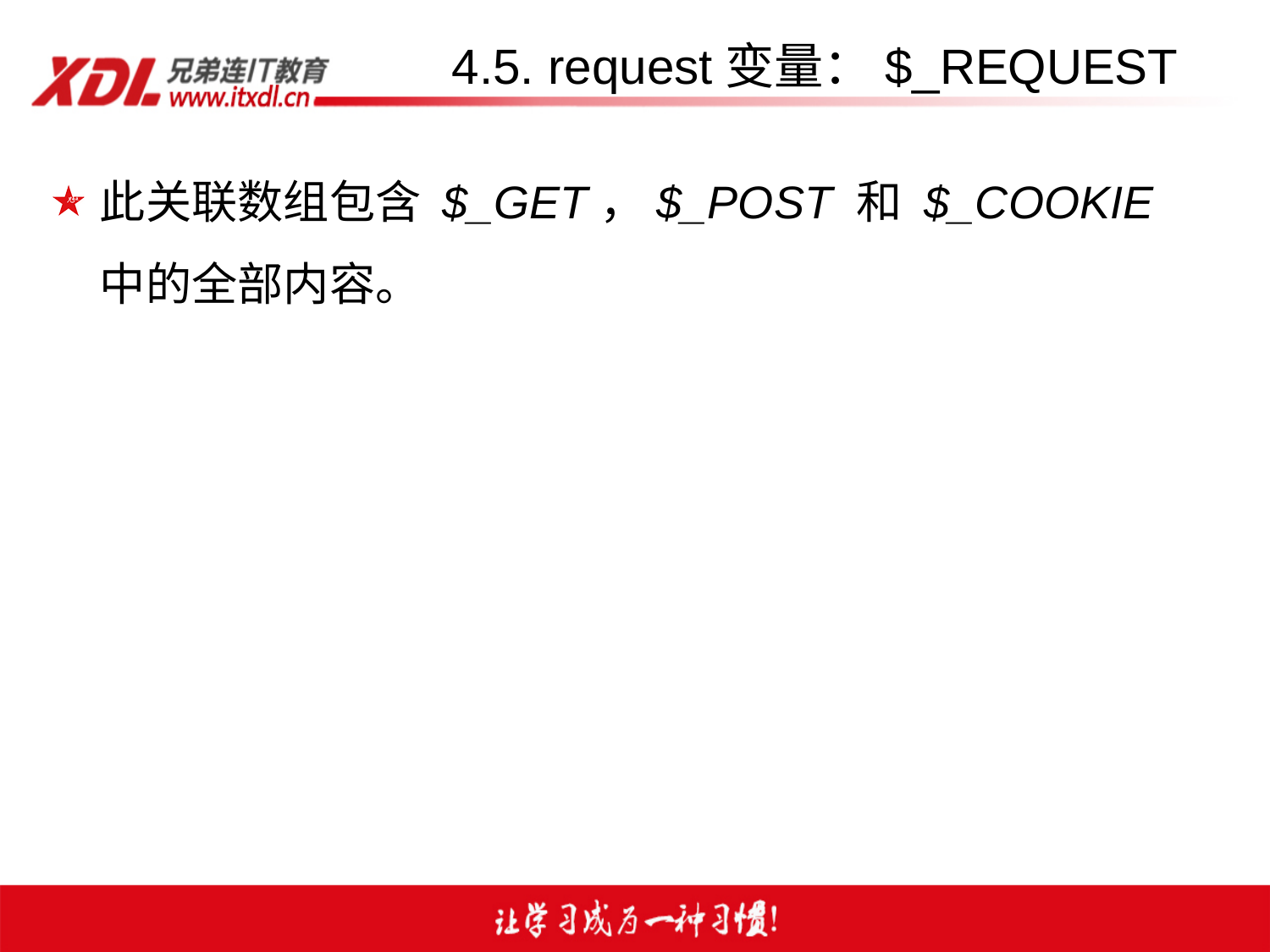

# 4.5. request变量：$_REQUEST
此关联数组包含 $_GET，$_POST 和 $_COOKIE 中的全部内容。